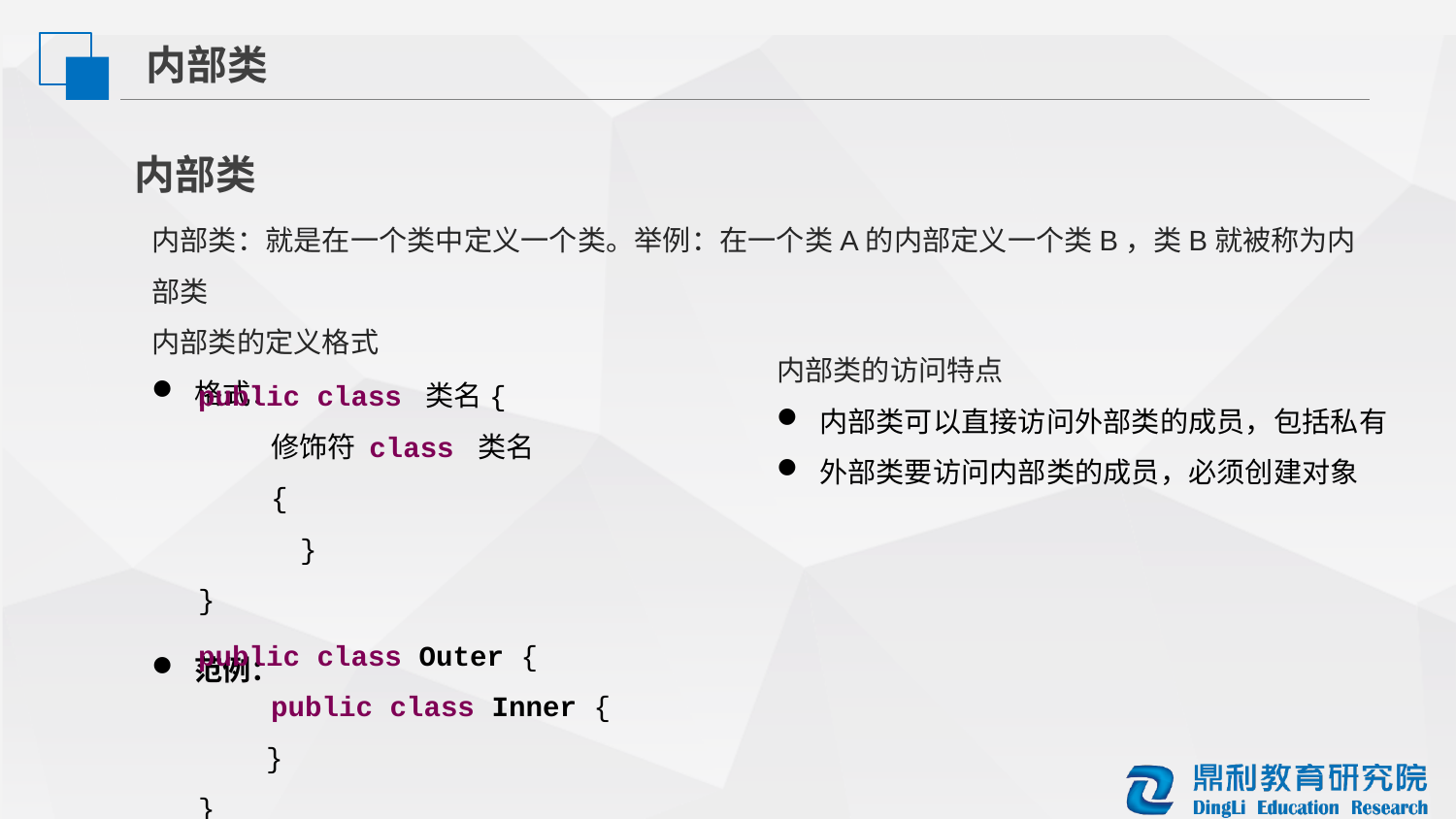

内部类
内部类
内部类：就是在一个类中定义一个类。举例：在一个类A的内部定义一个类B，类B就被称为内部类
内部类的定义格式
格式：

范例：
内部类的访问特点
内部类可以直接访问外部类的成员，包括私有
外部类要访问内部类的成员，必须创建对象
public class 类名{
修饰符 class 类名{
      }
}
public class Outer {
public class Inner {
    }
}